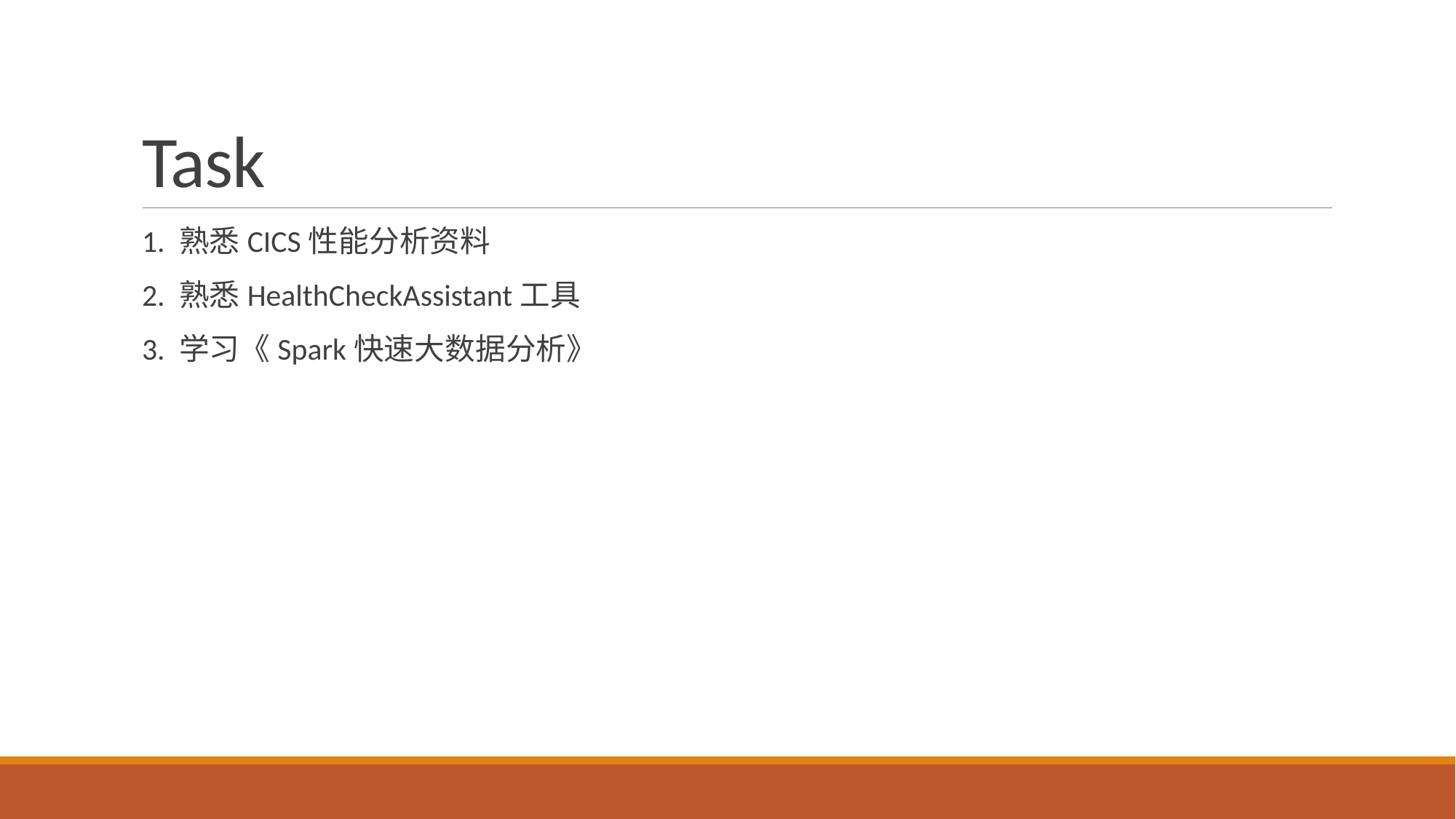

# Task
1. 熟悉CICS性能分析资料
2. 熟悉HealthCheckAssistant工具
3. 学习《Spark快速大数据分析》